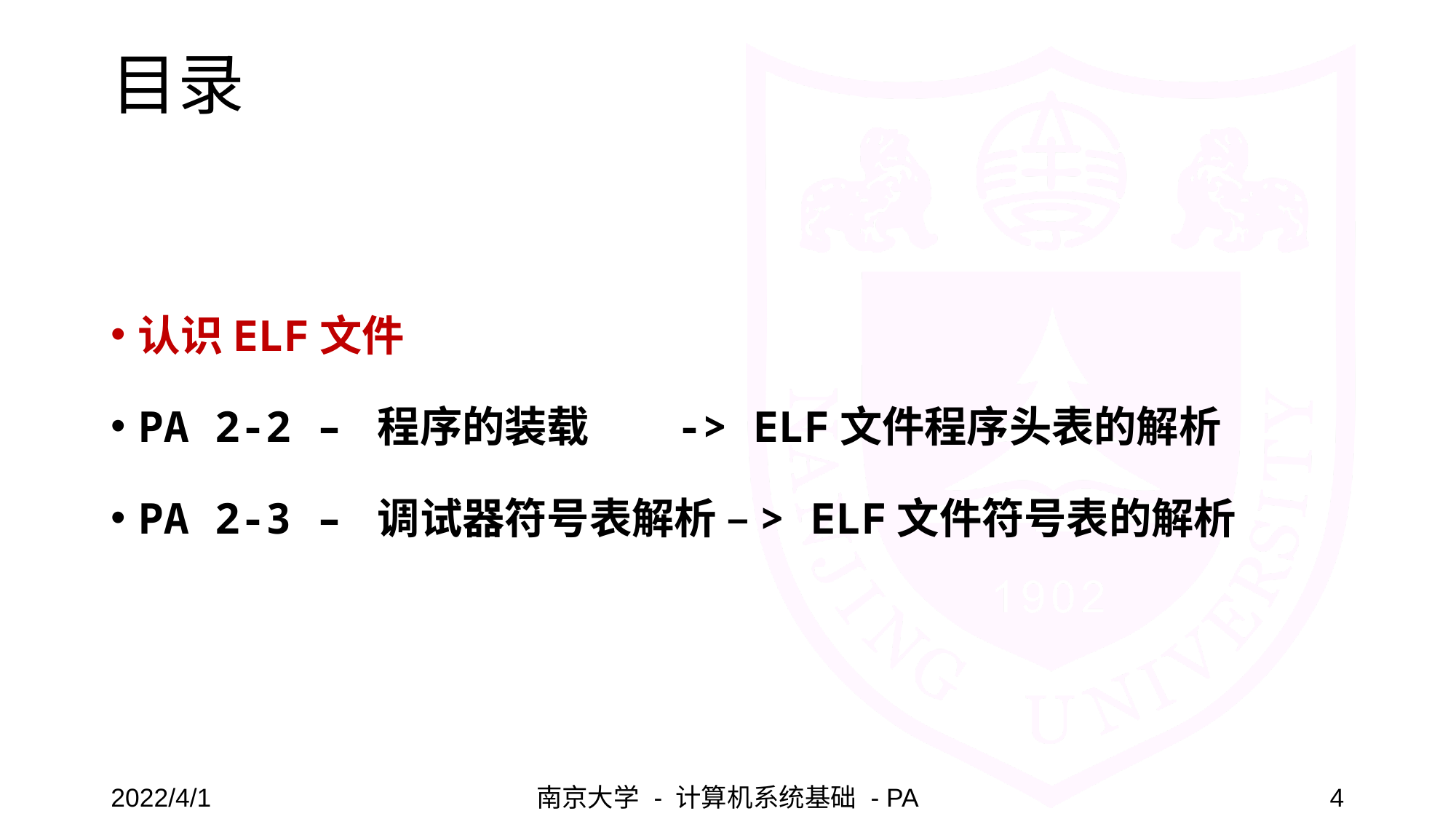

# 目录
认识ELF文件
PA 2-2 – 程序的装载        -> ELF文件程序头表的解析
PA 2-3 – 调试器符号表解析 –> ELF文件符号表的解析
2022/4/1
南京大学 - 计算机系统基础 - PA
4